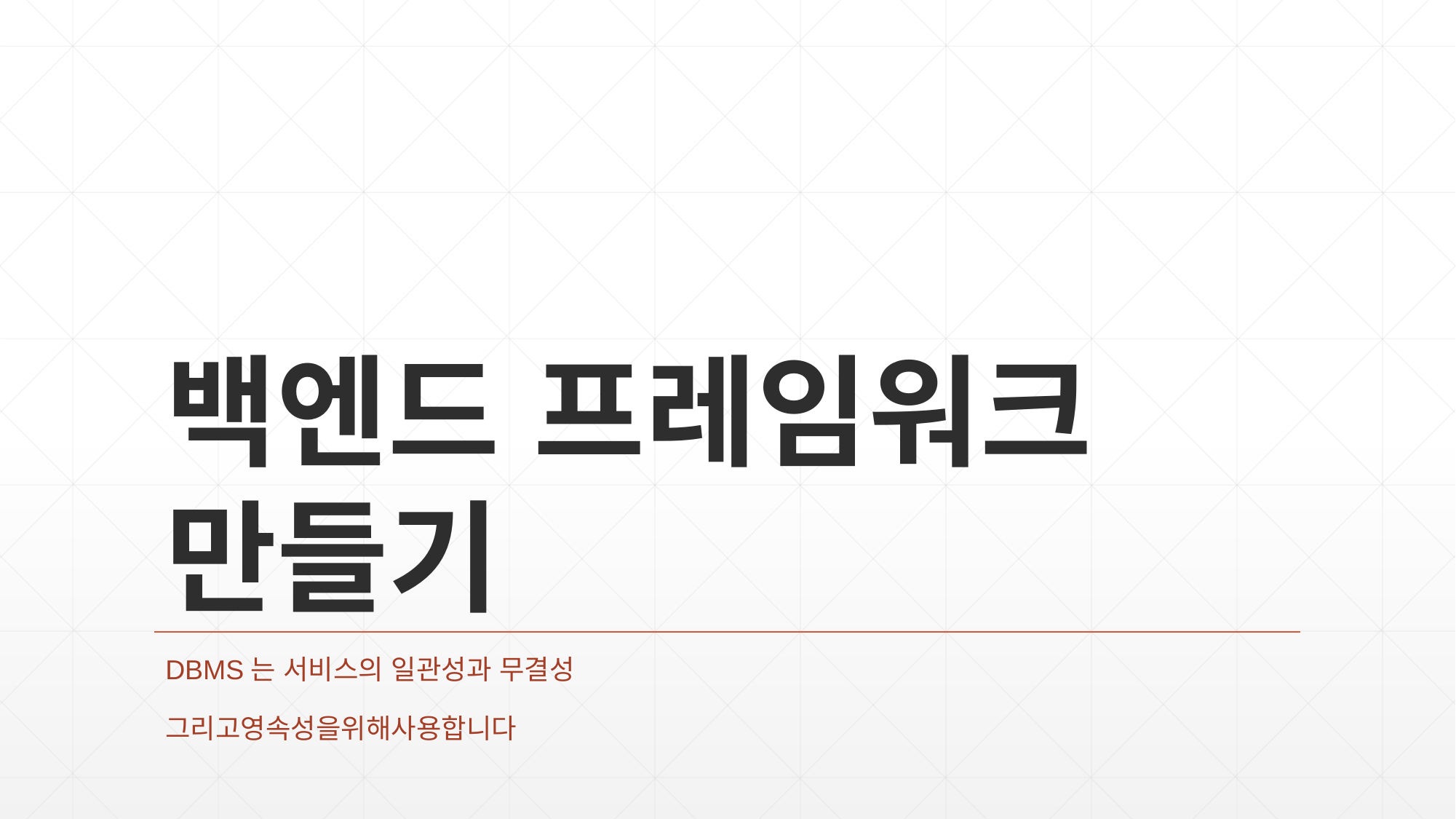

# 백엔드 프레임워크 만들기
DBMS는 서비스의 일관성과 무결성

그리고영속성을위해사용합니다